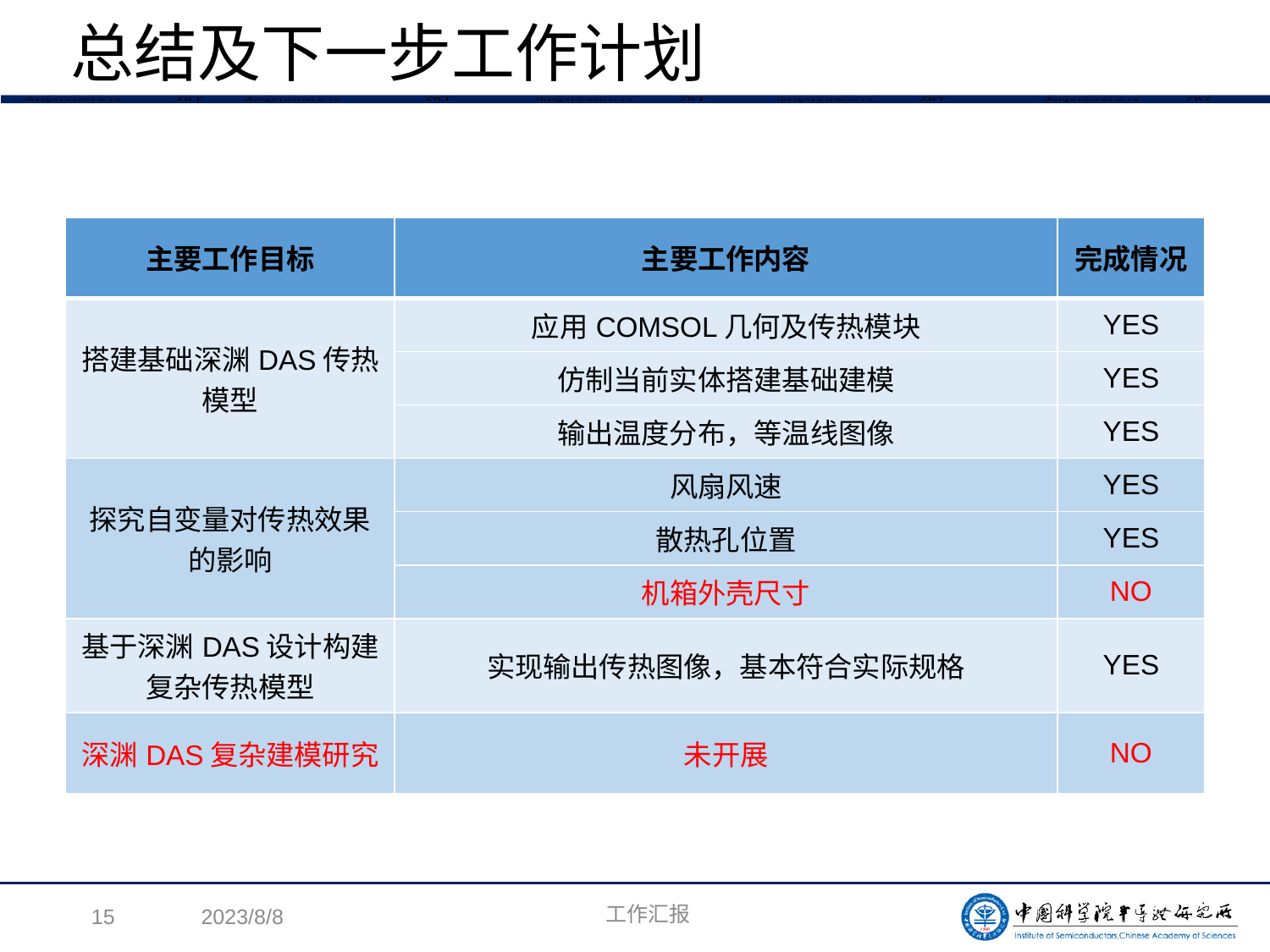

# 总结及下一步工作计划
| 主要工作目标 | 主要工作内容 | 完成情况 |
| --- | --- | --- |
| 搭建基础深渊DAS传热模型 | 应用COMSOL几何及传热模块 | YES |
|  | 仿制当前实体搭建基础建模 | YES |
|  | 输出温度分布，等温线图像 | YES |
| 探究自变量对传热效果的影响 | 风扇风速 | YES |
|  | 散热孔位置 | YES |
|  | 机箱外壳尺寸 | NO |
| 基于深渊DAS设计构建复杂传热模型 | 实现输出传热图像，基本符合实际规格 | YES |
| 深渊DAS复杂建模研究 | 未开展 | NO |
15
2023/8/8
工作汇报